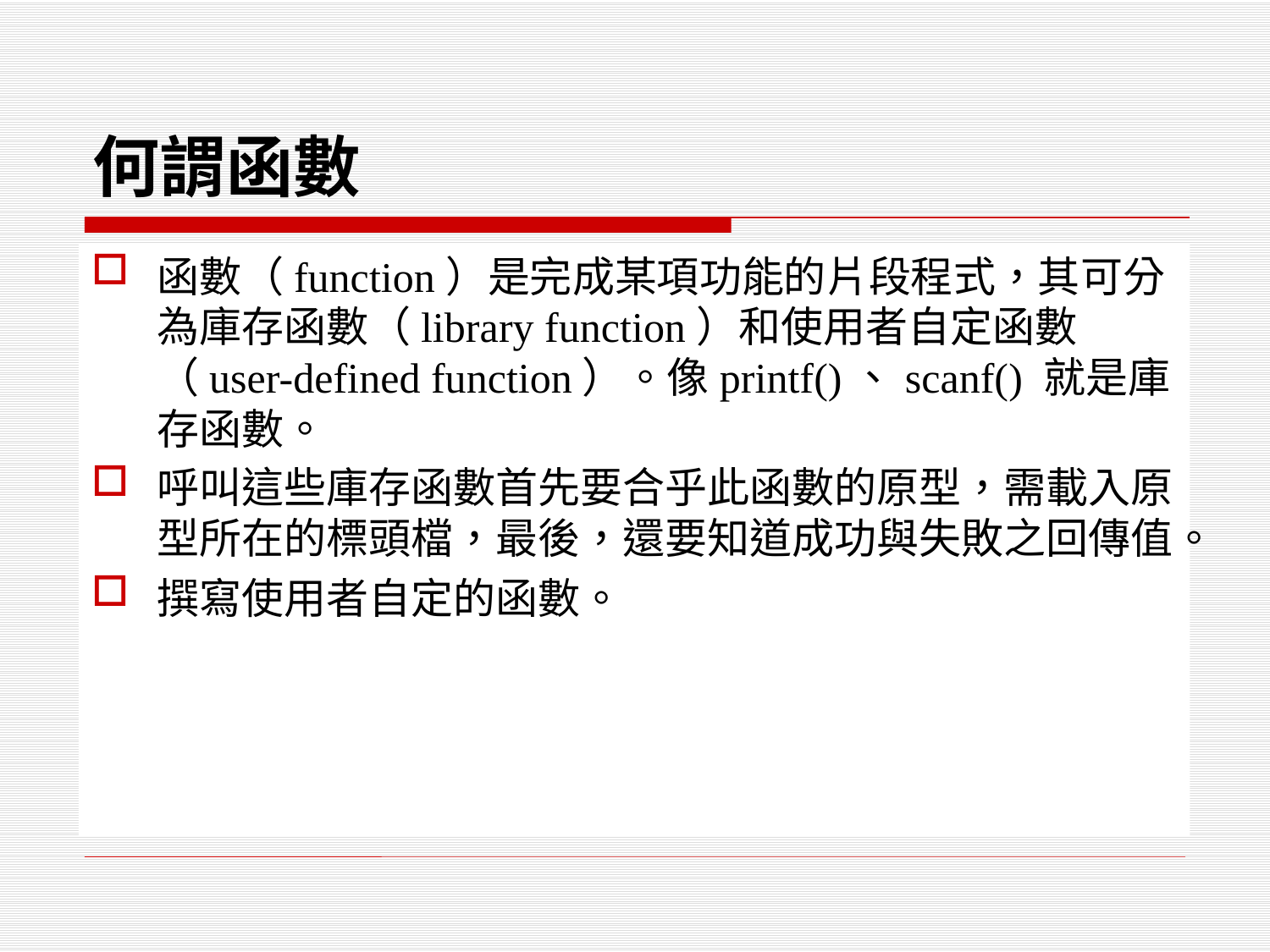

# 何謂函數
函數（function）是完成某項功能的片段程式，其可分為庫存函數（library function）和使用者自定函數（user-defined function）。像printf()、scanf() 就是庫存函數。
呼叫這些庫存函數首先要合乎此函數的原型，需載入原型所在的標頭檔，最後，還要知道成功與失敗之回傳值。
撰寫使用者自定的函數。